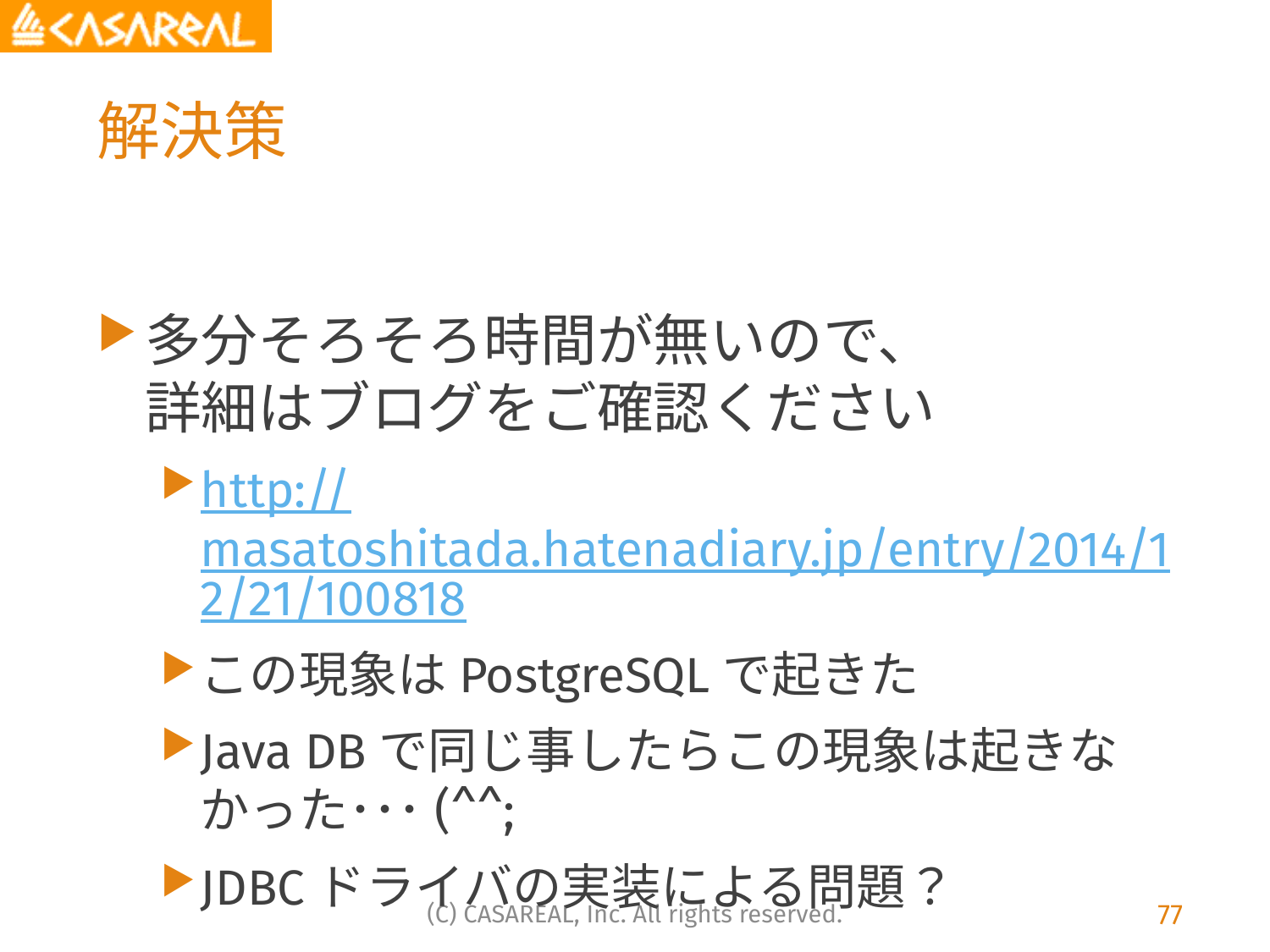

# 解決策
多分そろそろ時間が無いので、
詳細はブログをご確認ください
http://masatoshitada.hatenadiary.jp/entry/2014/12/21/100818
この現象はPostgreSQLで起きた
Java DBで同じ事したらこの現象は起きなかった･･･(^^;
JDBCドライバの実装による問題？
(C) CASAREAL, Inc. All rights reserved.
77